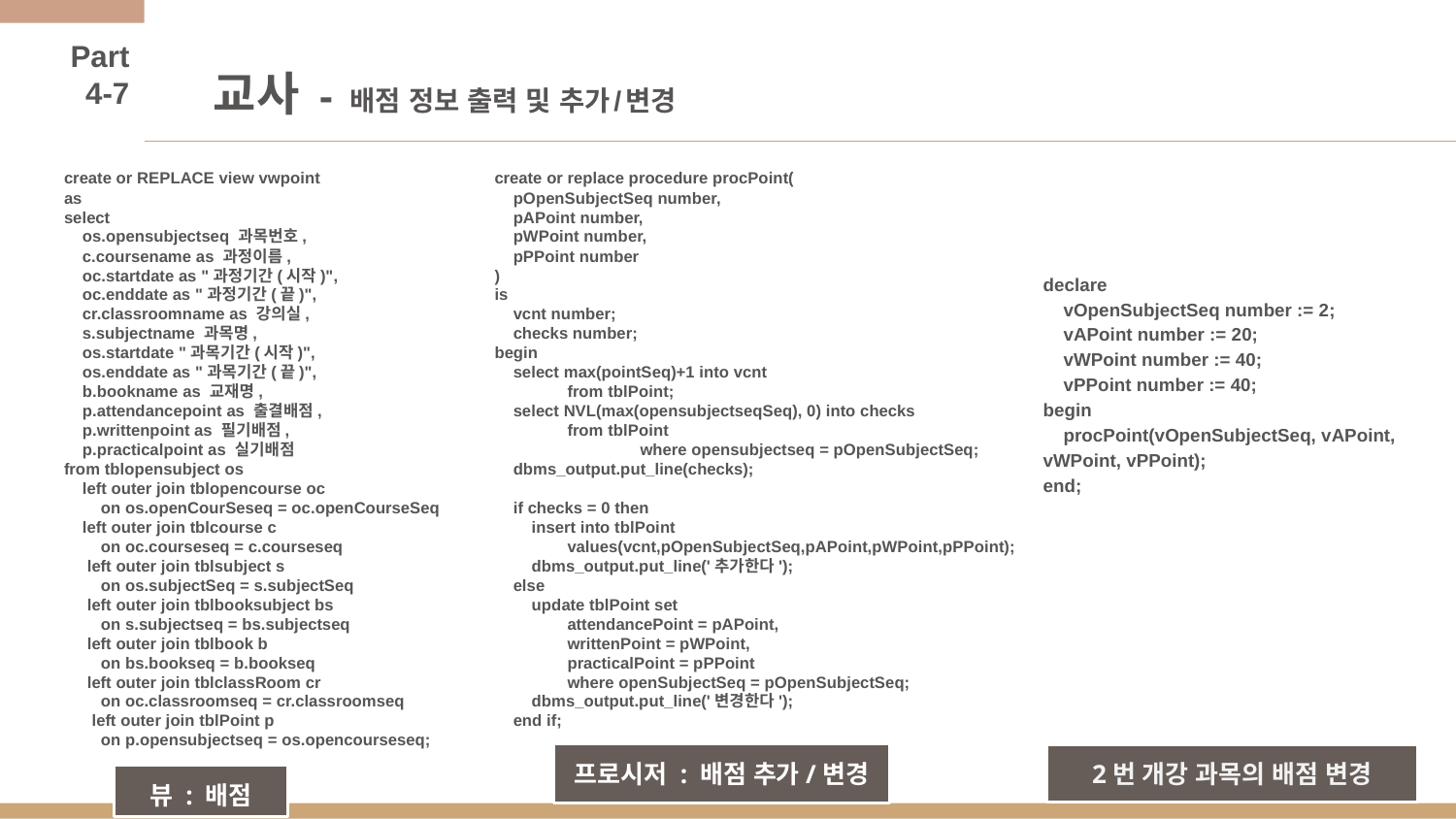

Part 4-7
# 교사 - 배점 정보 출력 및 추가/변경
create or REPLACE view vwpoint
as
select
    os.opensubjectseq 과목번호,
    c.coursename as 과정이름,
    oc.startdate as "과정기간(시작)",
    oc.enddate as "과정기간(끝)",
    cr.classroomname as 강의실,
    s.subjectname 과목명,
    os.startdate "과목기간(시작)",
    os.enddate as "과목기간(끝)",
    b.bookname as 교재명,
    p.attendancepoint as 출결배점,
    p.writtenpoint as 필기배점,
    p.practicalpoint as 실기배점
from tblopensubject os
    left outer join tblopencourse oc
        on os.openCourSeseq = oc.openCourseSeq
    left outer join tblcourse c
        on oc.courseseq = c.courseseq
     left outer join tblsubject s
        on os.subjectSeq = s.subjectSeq
     left outer join tblbooksubject bs
        on s.subjectseq = bs.subjectseq
     left outer join tblbook b
        on bs.bookseq = b.bookseq
     left outer join tblclassRoom cr
        on oc.classroomseq = cr.classroomseq
      left outer join tblPoint p
        on p.opensubjectseq = os.opencourseseq;

create or replace procedure procPoint(
    pOpenSubjectSeq number,
    pAPoint number,
    pWPoint number,
    pPPoint number
)
is
    vcnt number;
    checks number;
begin
    select max(pointSeq)+1 into vcnt
from tblPoint;
    select NVL(max(opensubjectseqSeq), 0) into checks
from tblPoint
where opensubjectseq = pOpenSubjectSeq;
    dbms_output.put_line(checks);

    if checks = 0 then
        insert into tblPoint
values(vcnt,pOpenSubjectSeq,pAPoint,pWPoint,pPPoint);
        dbms_output.put_line('추가한다');
    else
        update tblPoint set
attendancePoint = pAPoint,
writtenPoint = pWPoint,
practicalPoint = pPPoint
where openSubjectSeq = pOpenSubjectSeq;
        dbms_output.put_line('변경한다');
    end if;

declare
    vOpenSubjectSeq number := 2;
    vAPoint number := 20;
    vWPoint number := 40;
    vPPoint number := 40;
begin
    procPoint(vOpenSubjectSeq, vAPoint, vWPoint, vPPoint);
end;

프로시저 : 배점 추가/변경
2번 개강 과목의 배점 변경
뷰 : 배점